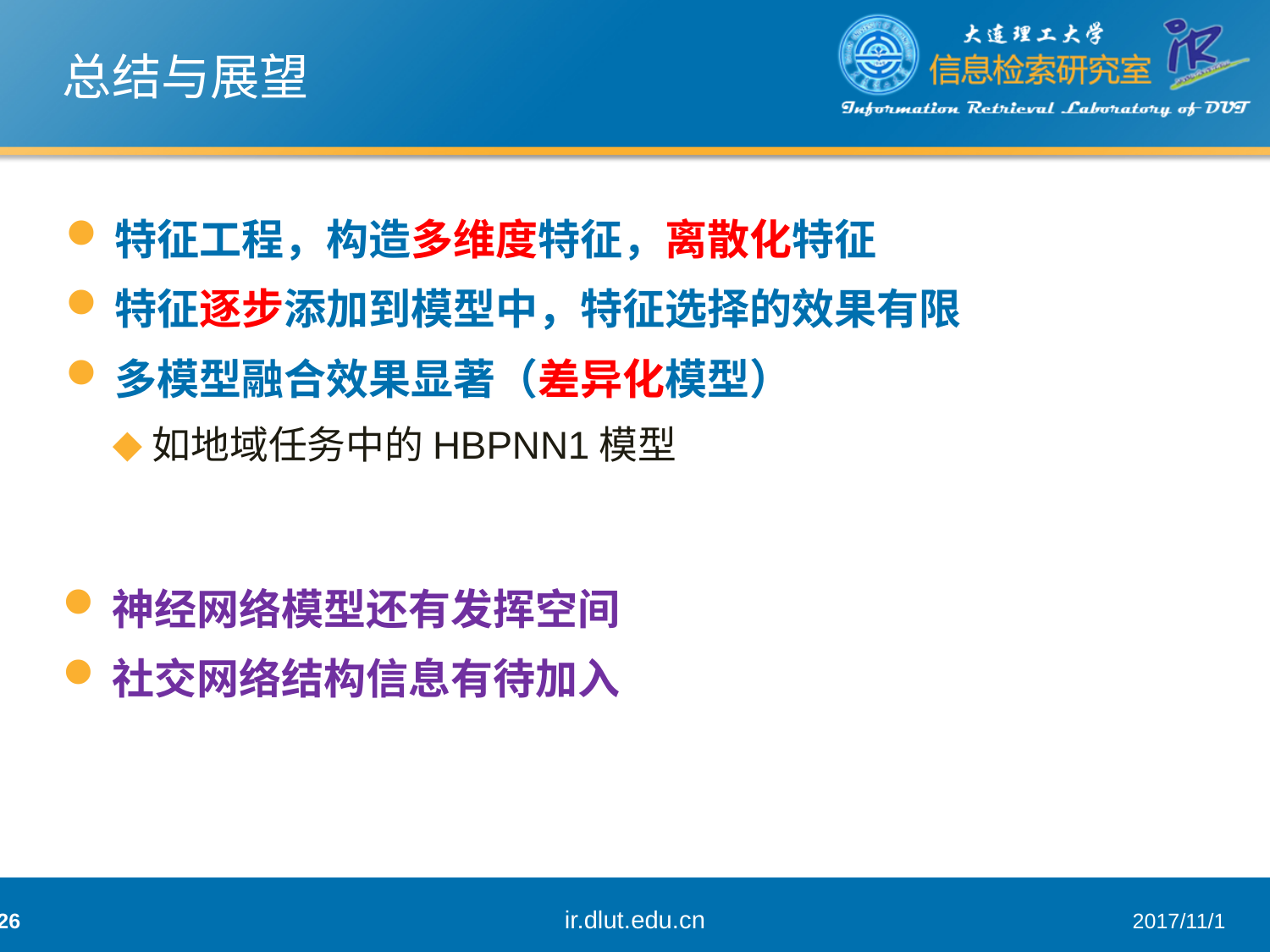

# 总结与展望
特征工程，构造多维度特征，离散化特征
特征逐步添加到模型中，特征选择的效果有限
多模型融合效果显著（差异化模型）
如地域任务中的HBPNN1模型

神经网络模型还有发挥空间
社交网络结构信息有待加入